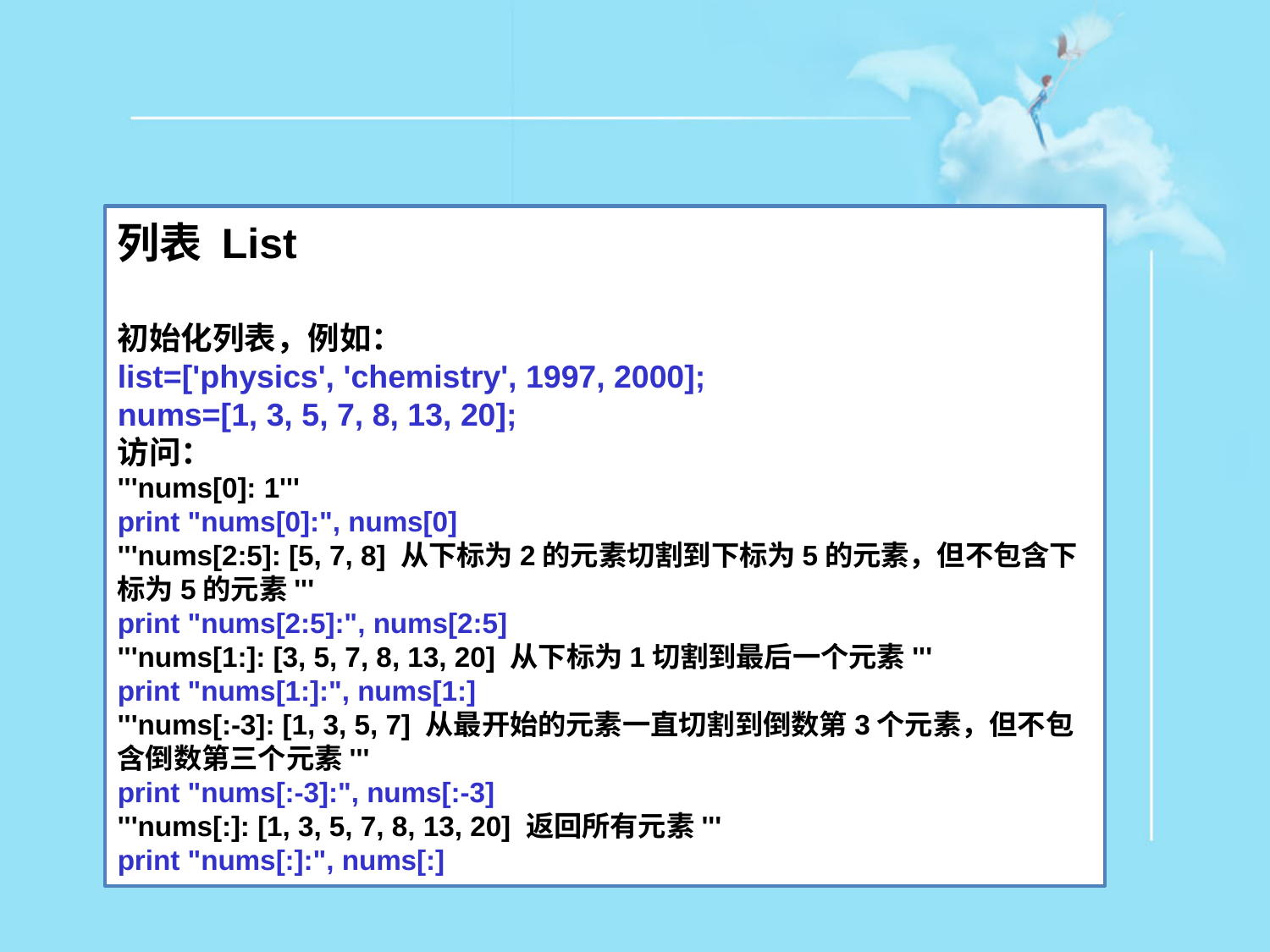

列表 List

初始化列表，例如：
list=['physics', 'chemistry', 1997, 2000];
nums=[1, 3, 5, 7, 8, 13, 20];
访问：
'''nums[0]: 1'''
print "nums[0]:", nums[0]
'''nums[2:5]: [5, 7, 8] 从下标为2的元素切割到下标为5的元素，但不包含下标为5的元素'''
print "nums[2:5]:", nums[2:5]
'''nums[1:]: [3, 5, 7, 8, 13, 20] 从下标为1切割到最后一个元素'''
print "nums[1:]:", nums[1:]
'''nums[:-3]: [1, 3, 5, 7] 从最开始的元素一直切割到倒数第3个元素，但不包含倒数第三个元素'''
print "nums[:-3]:", nums[:-3]
'''nums[:]: [1, 3, 5, 7, 8, 13, 20] 返回所有元素'''
print "nums[:]:", nums[:]